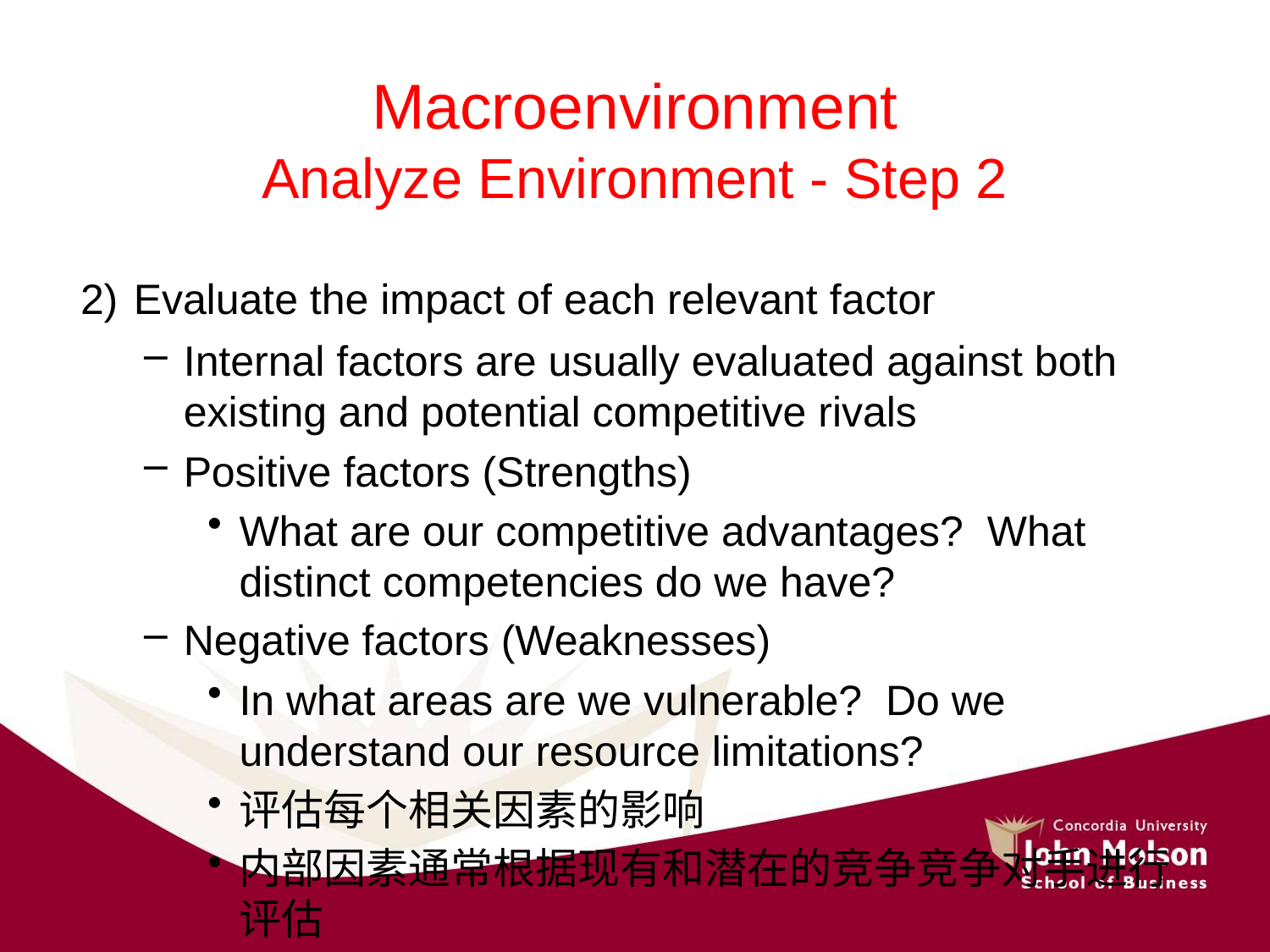

# Macroenvironment Analyze Environment - Step 2
2) Evaluate the impact of each relevant factor
Internal factors are usually evaluated against both existing and potential competitive rivals
Positive factors (Strengths)
What are our competitive advantages?  What distinct competencies do we have?
Negative factors (Weaknesses)
In what areas are we vulnerable?  Do we understand our resource limitations?
评估每个相关因素的影响
内部因素通常根据现有和潜在的竞争竞争对手进行评估
积极因素（优势）
我们的竞争优势是什么？我们有哪些独特的能力？
负面因素（弱点）
我们在哪些领域容易受到攻击？我们了解我们的资源限制吗？